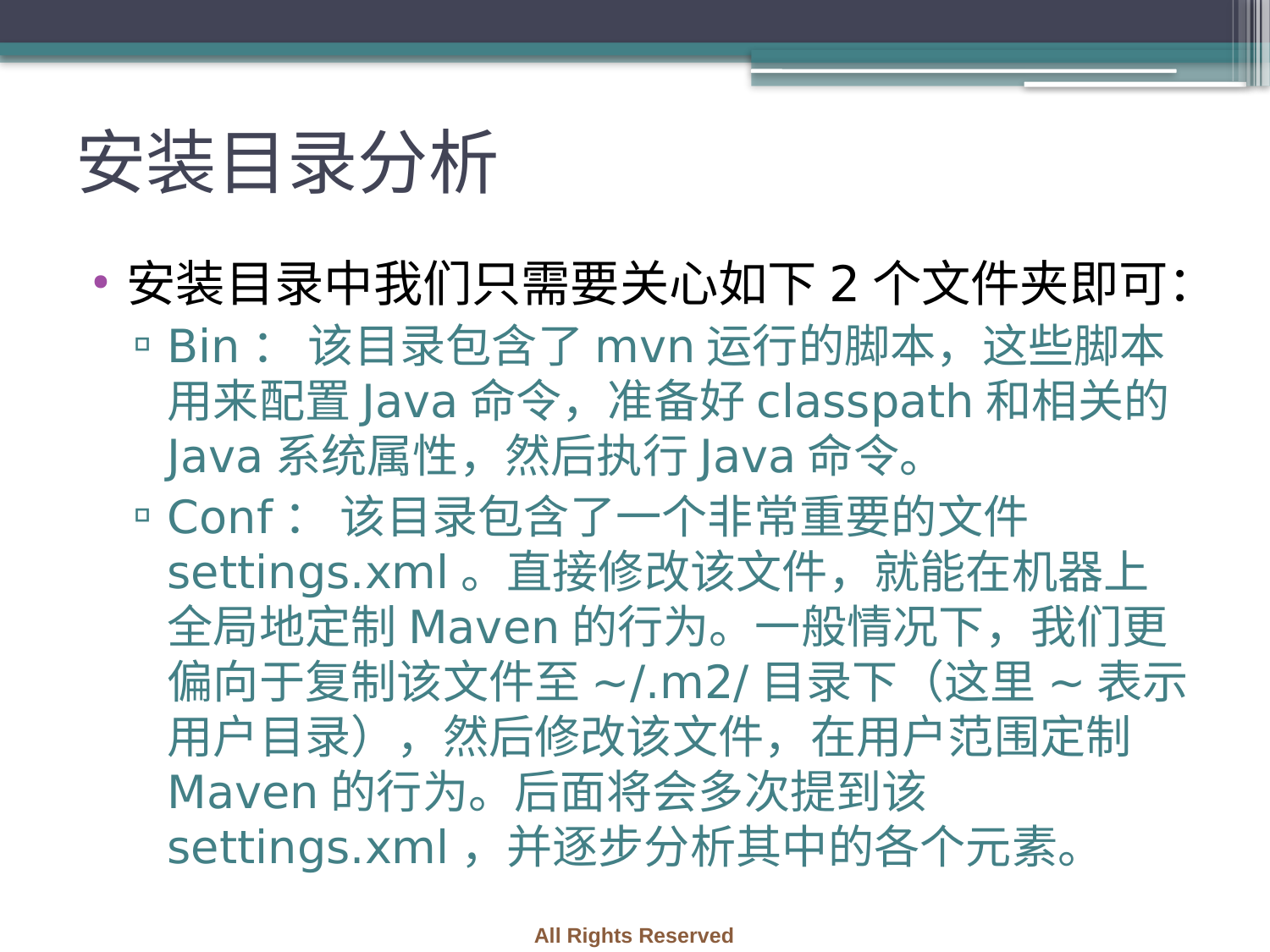

# 安装目录分析
安装目录中我们只需要关心如下2个文件夹即可：
Bin： 该目录包含了mvn运行的脚本，这些脚本用来配置Java命令，准备好classpath和相关的Java系统属性，然后执行Java命令。
Conf： 该目录包含了一个非常重要的文件settings.xml。直接修改该文件，就能在机器上全局地定制Maven的行为。一般情况下，我们更偏向于复制该文件至~/.m2/目录下（这里~表示用户目录），然后修改该文件，在用户范围定制Maven的行为。后面将会多次提到该settings.xml，并逐步分析其中的各个元素。